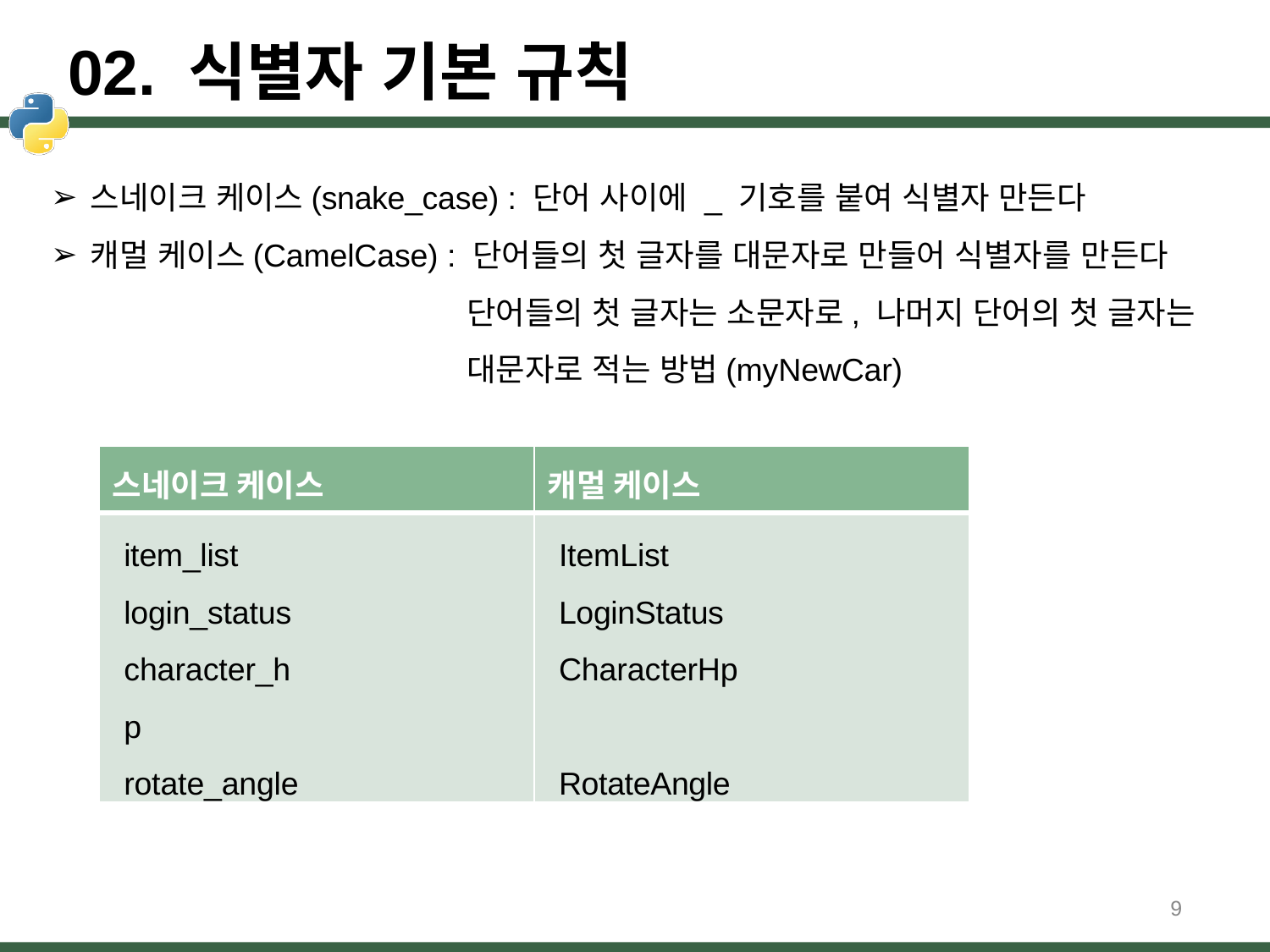

# 02. 식별자 기본 규칙

스네이크 케이스(snake_case) : 단어 사이에 _ 기호를 붙여 식별자 만든다
캐멀 케이스(CamelCase) : 단어들의 첫 글자를 대문자로 만들어 식별자를 만든다
단어들의 첫 글자는 소문자로, 나머지 단어의 첫 글자는  대문자로 적는 방법(myNewCar)
| 스네이크 케이스 | 캐멀 케이스 |
| --- | --- |
| item\_list login\_status character\_hp rotate\_angle | ItemList LoginStatus CharacterHp RotateAngle |
9